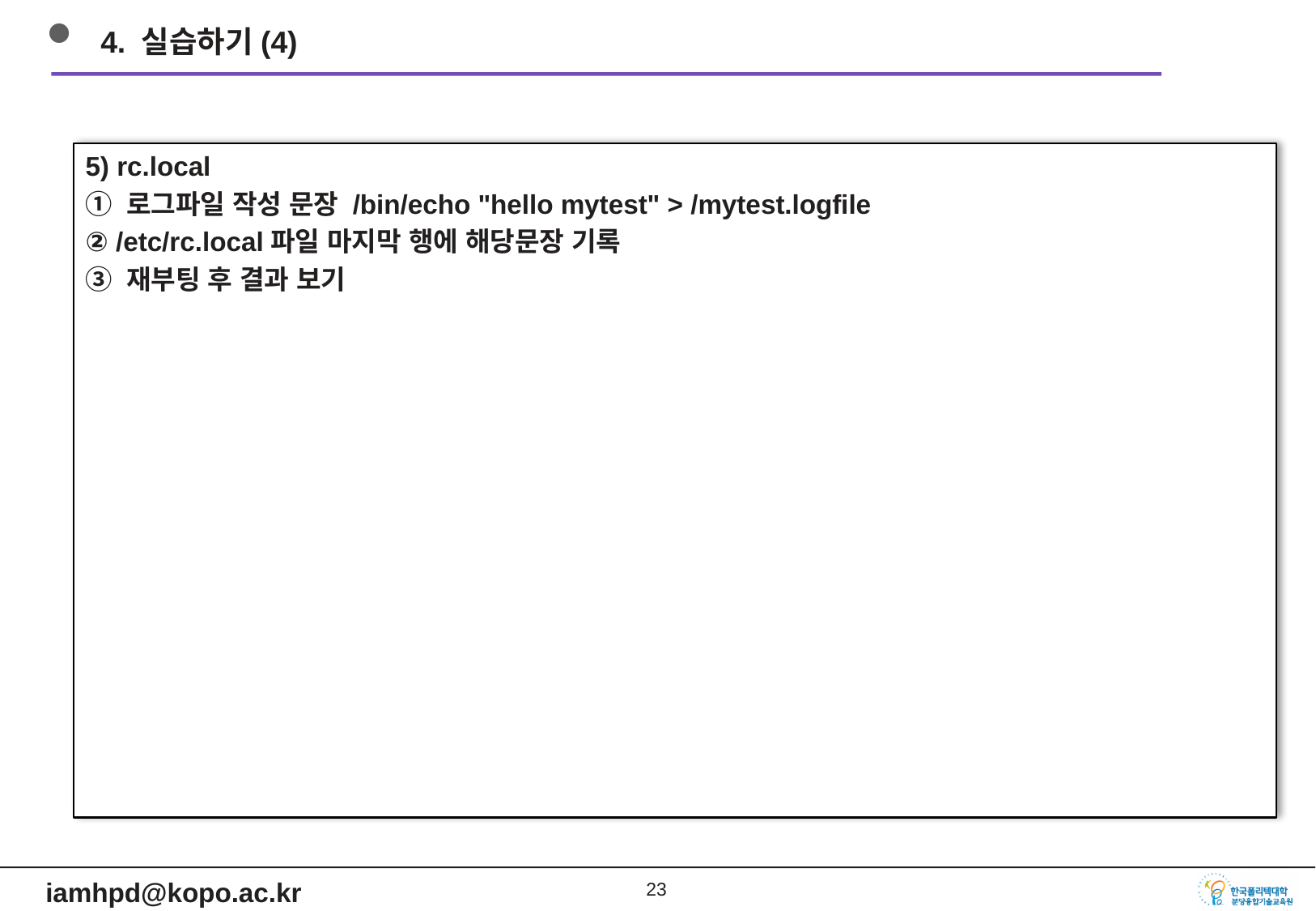

4. 실습하기(4)
5) rc.local
① 로그파일 작성 문장 /bin/echo "hello mytest" > /mytest.logfile
② /etc/rc.local파일 마지막 행에 해당문장 기록
③ 재부팅 후 결과 보기
23